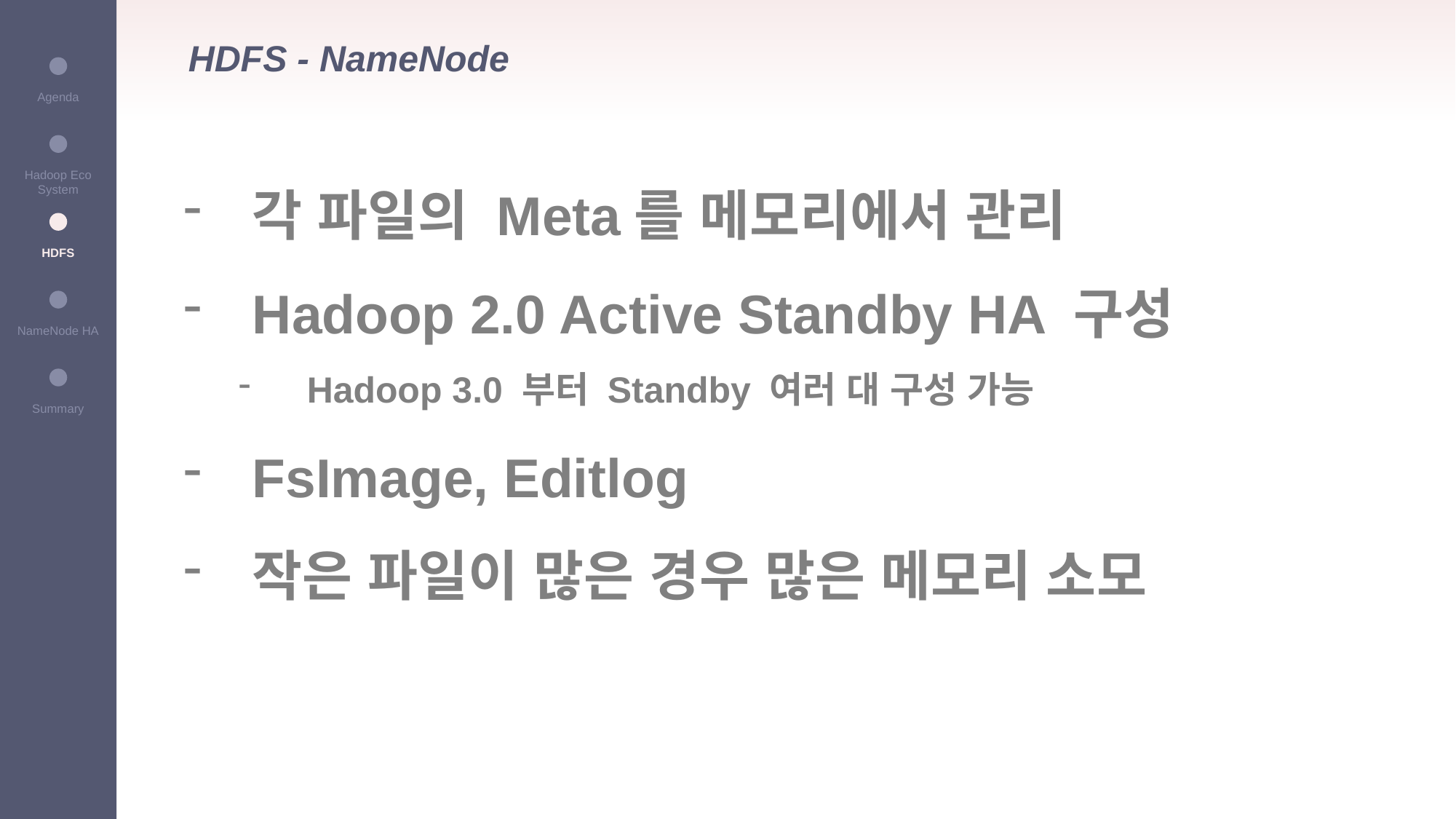

HDFS - NameNode

Agenda

각 파일의 Meta를 메모리에서 관리
Hadoop 2.0 Active Standby HA 구성
Hadoop 3.0 부터 Standby 여러 대 구성 가능
FsImage, Editlog
작은 파일이 많은 경우 많은 메모리 소모
Hadoop Eco
System

HDFS

NameNode HA

Summary